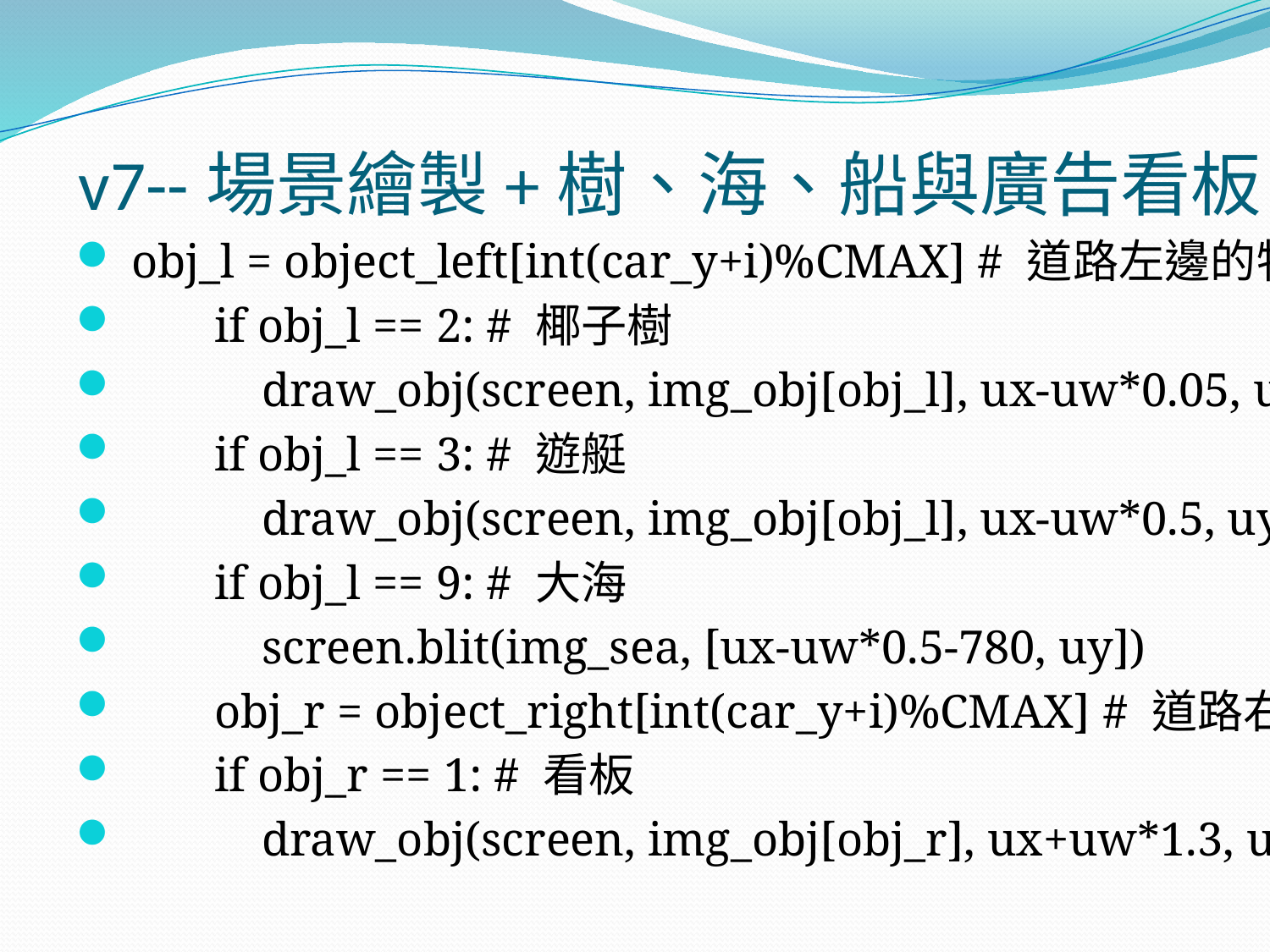

# v7--場景繪製+樹、海、船與廣告看板
 obj_l = object_left[int(car_y+i)%CMAX] # 道路左邊的物體
        if obj_l == 2: # 椰子樹
            draw_obj(screen, img_obj[obj_l], ux-uw*0.05, uy, scale)
        if obj_l == 3: # 遊艇
            draw_obj(screen, img_obj[obj_l], ux-uw*0.5, uy, scale)
        if obj_l == 9: # 大海
            screen.blit(img_sea, [ux-uw*0.5-780, uy])
        obj_r = object_right[int(car_y+i)%CMAX] # 道路右邊的物體
        if obj_r == 1: # 看板
            draw_obj(screen, img_obj[obj_r], ux+uw*1.3, uy, scale)